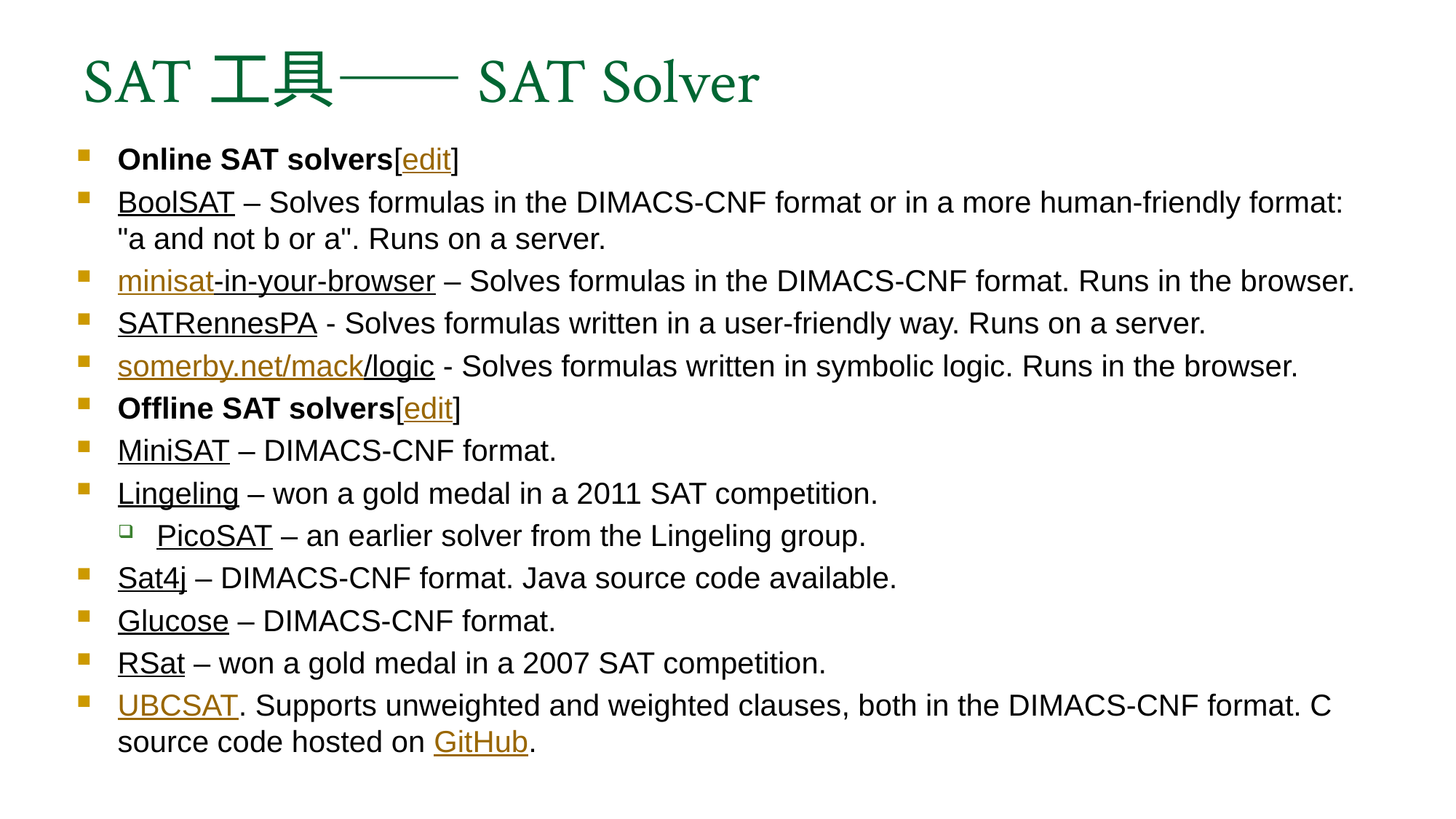

# SAT工具——SAT Solver
Online SAT solvers[edit]
BoolSAT – Solves formulas in the DIMACS-CNF format or in a more human-friendly format: "a and not b or a". Runs on a server.
minisat-in-your-browser – Solves formulas in the DIMACS-CNF format. Runs in the browser.
SATRennesPA - Solves formulas written in a user-friendly way. Runs on a server.
somerby.net/mack/logic - Solves formulas written in symbolic logic. Runs in the browser.
Offline SAT solvers[edit]
MiniSAT – DIMACS-CNF format.
Lingeling – won a gold medal in a 2011 SAT competition.
PicoSAT – an earlier solver from the Lingeling group.
Sat4j – DIMACS-CNF format. Java source code available.
Glucose – DIMACS-CNF format.
RSat – won a gold medal in a 2007 SAT competition.
UBCSAT. Supports unweighted and weighted clauses, both in the DIMACS-CNF format. C source code hosted on GitHub.